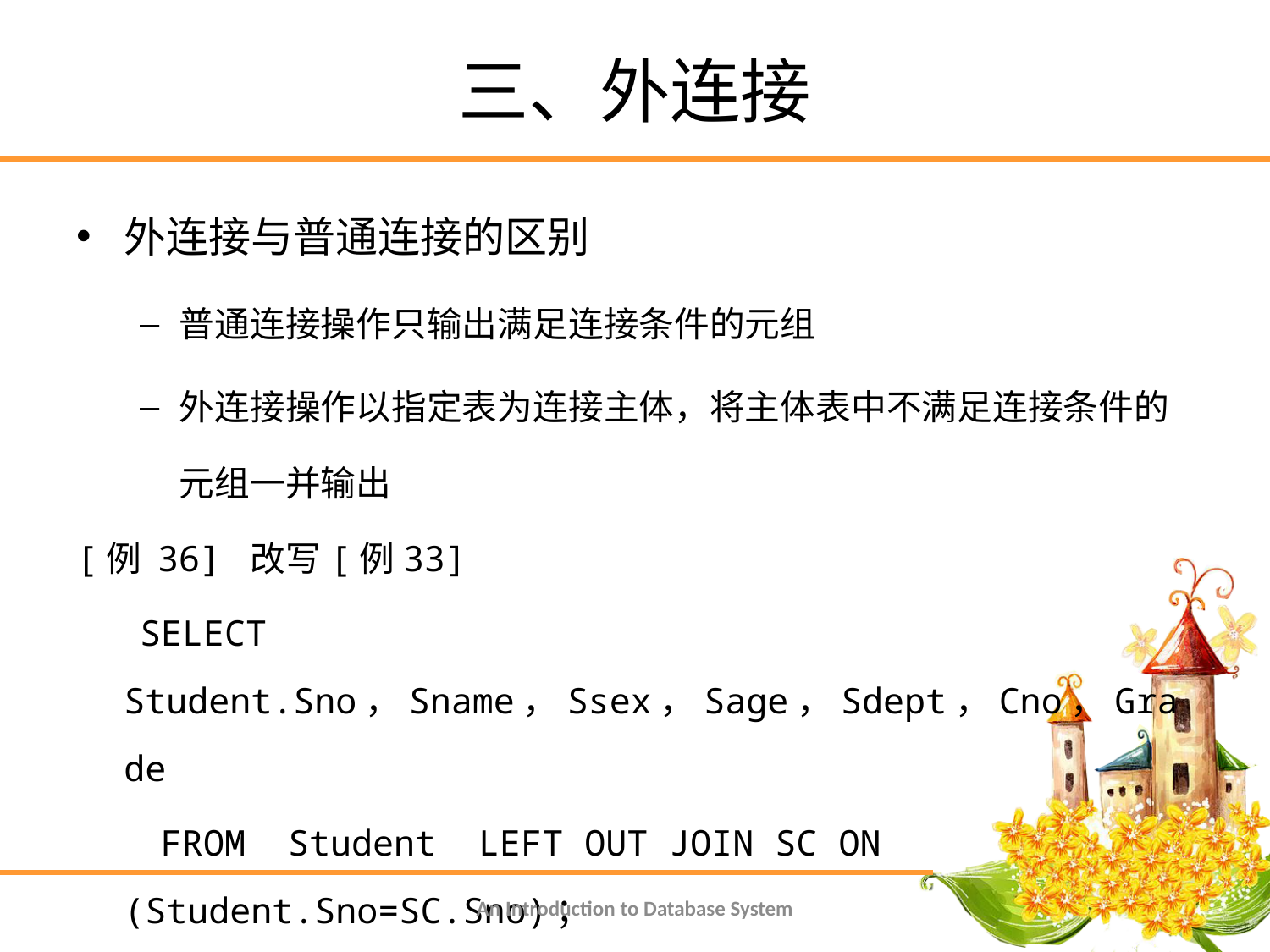

# 三、外连接
外连接与普通连接的区别
普通连接操作只输出满足连接条件的元组
外连接操作以指定表为连接主体，将主体表中不满足连接条件的元组一并输出
[例 36] 改写[例33]
   SELECT Student.Sno，Sname，Ssex，Sage，Sdept，Cno，Grade
    FROM  Student  LEFT OUT JOIN SC ON (Student.Sno=SC.Sno)；

An Introduction to Database System